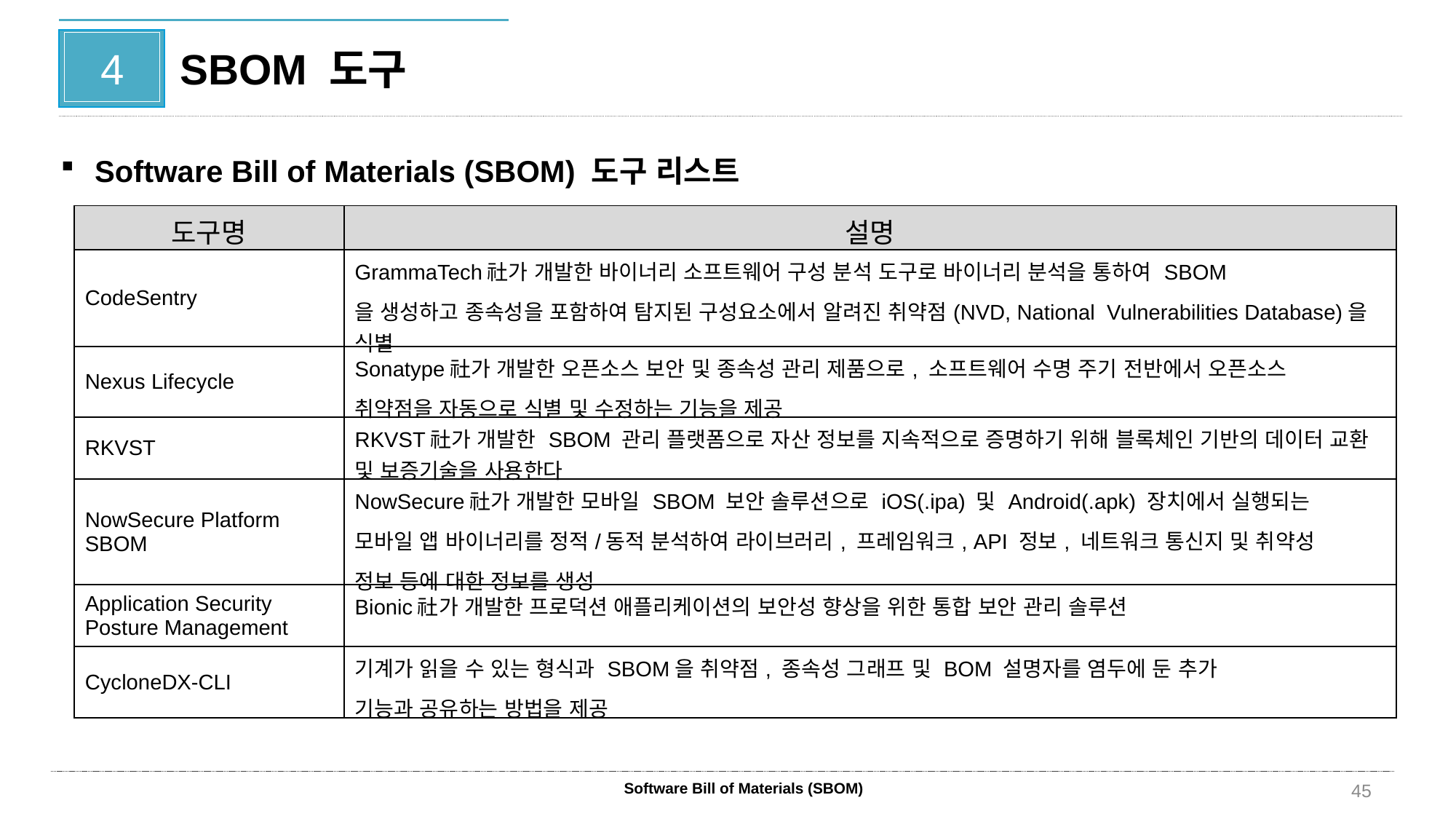

4
SBOM 도구
Software Bill of Materials (SBOM) 도구 리스트
| 도구명 | 설명 |
| --- | --- |
| CodeSentry | GrammaTech社가 개발한 바이너리 소프트웨어 구성 분석 도구로 바이너리 분석을 통하여 SBOM 을 생성하고 종속성을 포함하여 탐지된 구성요소에서 알려진 취약점(NVD, National Vulnerabilities Database)을 식별 |
| Nexus Lifecycle | Sonatype社가 개발한 오픈소스 보안 및 종속성 관리 제품으로, 소프트웨어 수명 주기 전반에서 오픈소스 취약점을 자동으로 식별 및 수정하는 기능을 제공 |
| RKVST | RKVST社가 개발한 SBOM 관리 플랫폼으로 자산 정보를 지속적으로 증명하기 위해 블록체인 기반의 데이터 교환 및 보증기술을 사용한다 |
| NowSecure Platform SBOM | NowSecure社가 개발한 모바일 SBOM 보안 솔루션으로 iOS(.ipa) 및 Android(.apk) 장치에서 실행되는 모바일 앱 바이너리를 정적/동적 분석하여 라이브러리, 프레임워크, API 정보, 네트워크 통신지 및 취약성 정보 등에 대한 정보를 생성 |
| Application Security Posture Management | Bionic社가 개발한 프로덕션 애플리케이션의 보안성 향상을 위한 통합 보안 관리 솔루션 |
| CycloneDX-CLI | 기계가 읽을 수 있는 형식과 SBOM을 취약점, 종속성 그래프 및 BOM 설명자를 염두에 둔 추가 기능과 공유하는 방법을 제공 |